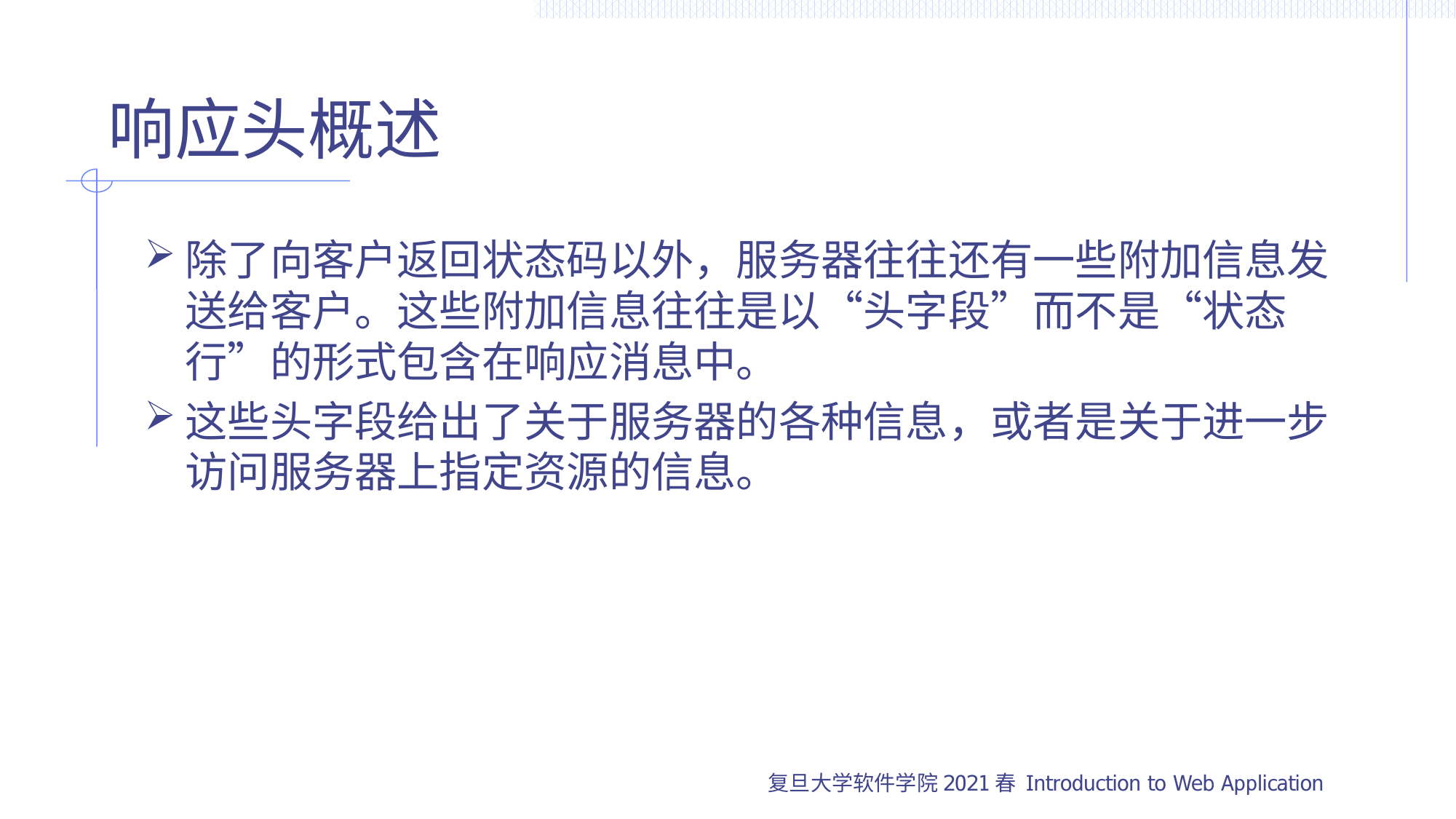

# 响应头概述
除了向客户返回状态码以外，服务器往往还有一些附加信息发送给客户。这些附加信息往往是以“头字段”而不是“状态行”的形式包含在响应消息中。
这些头字段给出了关于服务器的各种信息，或者是关于进一步访问服务器上指定资源的信息。